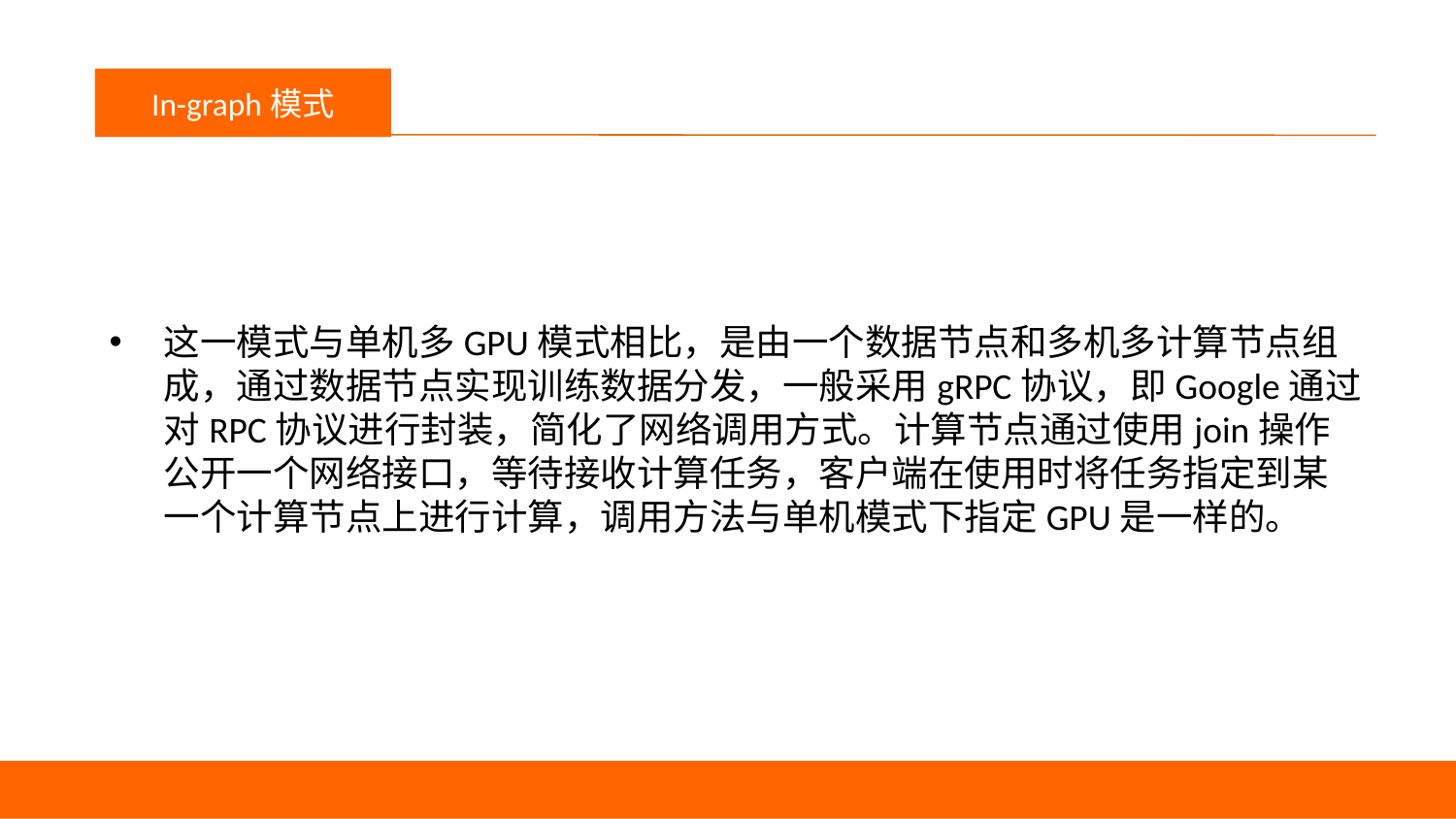

议程
In-graph模式

这一模式与单机多GPU模式相比，是由一个数据节点和多机多计算节点组成，通过数据节点实现训练数据分发，一般采用gRPC协议，即Google通过对RPC协议进行封装，简化了网络调用方式。计算节点通过使用join操作公开一个网络接口，等待接收计算任务，客户端在使用时将任务指定到某一个计算节点上进行计算，调用方法与单机模式下指定GPU是一样的。